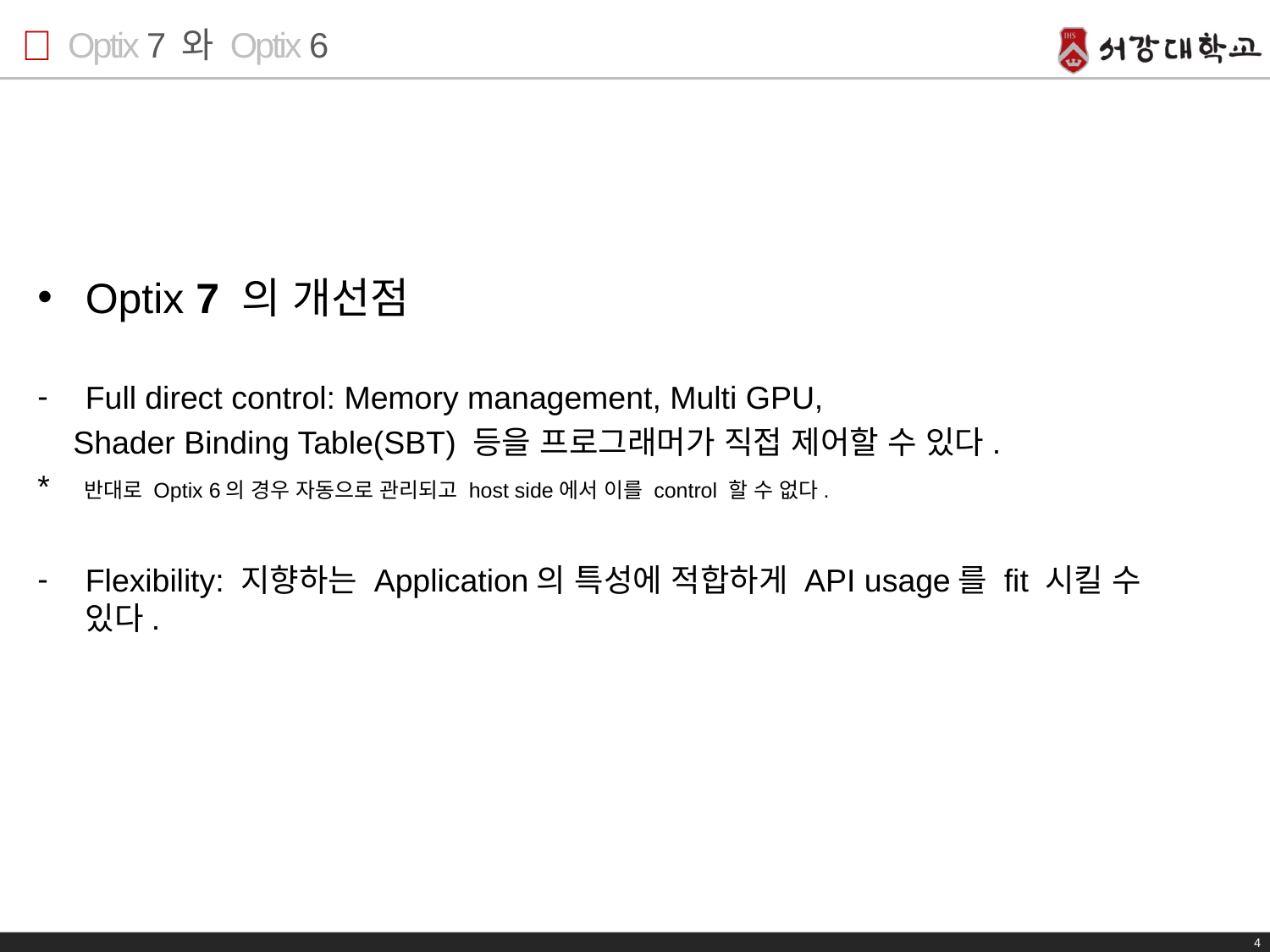

# Optix 7 와 Optix 6

Optix 7 의 개선점

Full direct control: Memory management, Multi GPU,
    Shader Binding Table(SBT) 등을 프로그래머가 직접 제어할 수 있다.
*   반대로 Optix 6의 경우 자동으로 관리되고 host side에서 이를 control 할 수 없다.

Flexibility: 지향하는 Application의 특성에 적합하게 API usage를 fit 시킬 수 있다.
4